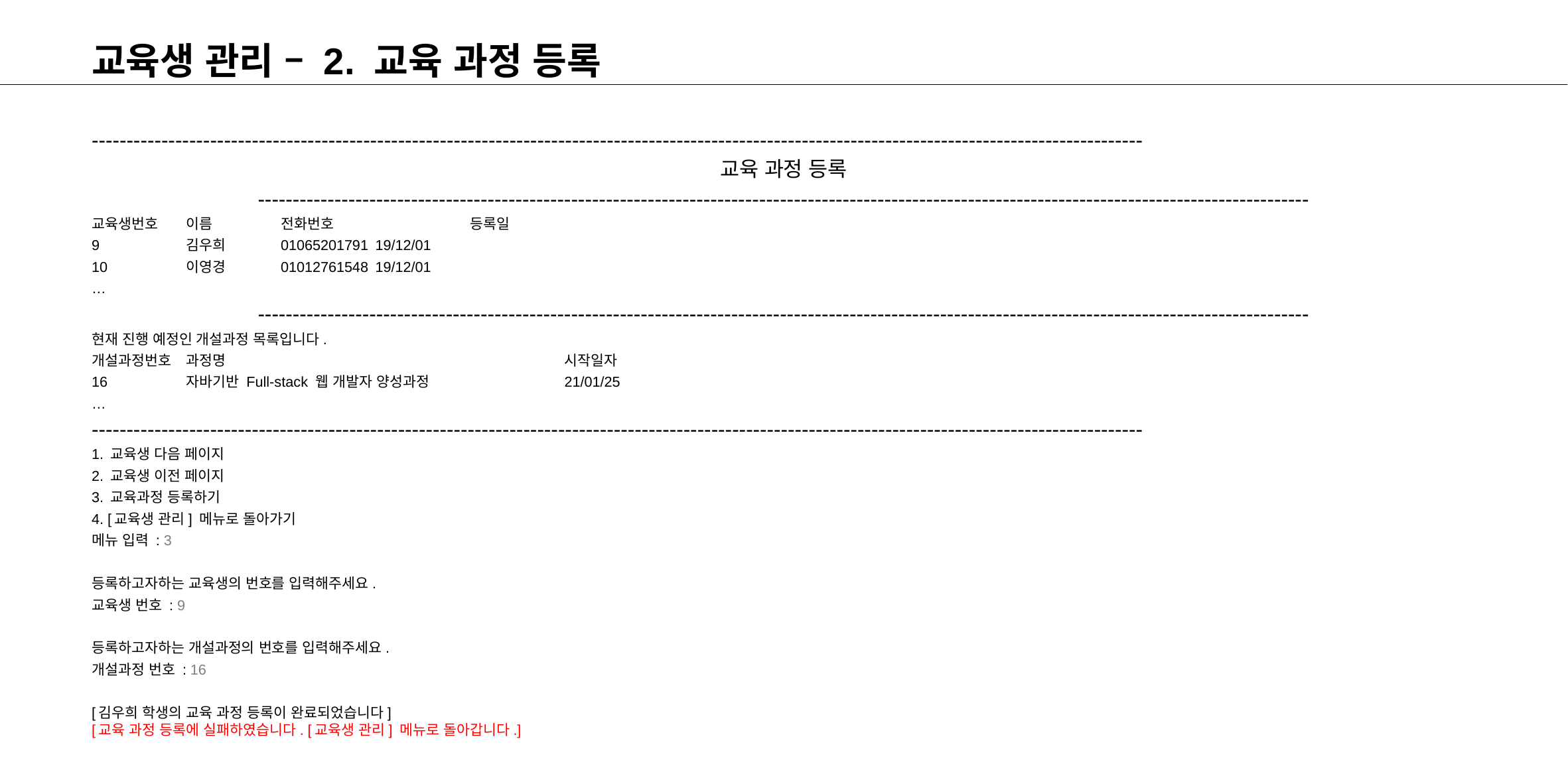

# 교육생 관리 – 2. 교육 과정 등록
-------------------------------------------------------------------------------------------------------------------------------------------------------
교육 과정 등록
-------------------------------------------------------------------------------------------------------------------------------------------------------
교육생번호	이름	전화번호		등록일
9	김우희	01065201791	19/12/01
10	이영경 	01012761548 	19/12/01
…
-------------------------------------------------------------------------------------------------------------------------------------------------------
현재 진행 예정인 개설과정 목록입니다.
개설과정번호	과정명				시작일자
16	자바기반 Full-stack 웹 개발자 양성과정		21/01/25
…
-------------------------------------------------------------------------------------------------------------------------------------------------------
1. 교육생 다음 페이지
2. 교육생 이전 페이지
3. 교육과정 등록하기
4. [교육생 관리] 메뉴로 돌아가기
메뉴 입력 : 3

등록하고자하는 교육생의 번호를 입력해주세요.
교육생 번호 : 9

등록하고자하는 개설과정의 번호를 입력해주세요.
개설과정 번호 : 16

[김우희 학생의 교육 과정 등록이 완료되었습니다]
[교육 과정 등록에 실패하였습니다. [교육생 관리] 메뉴로 돌아갑니다.]